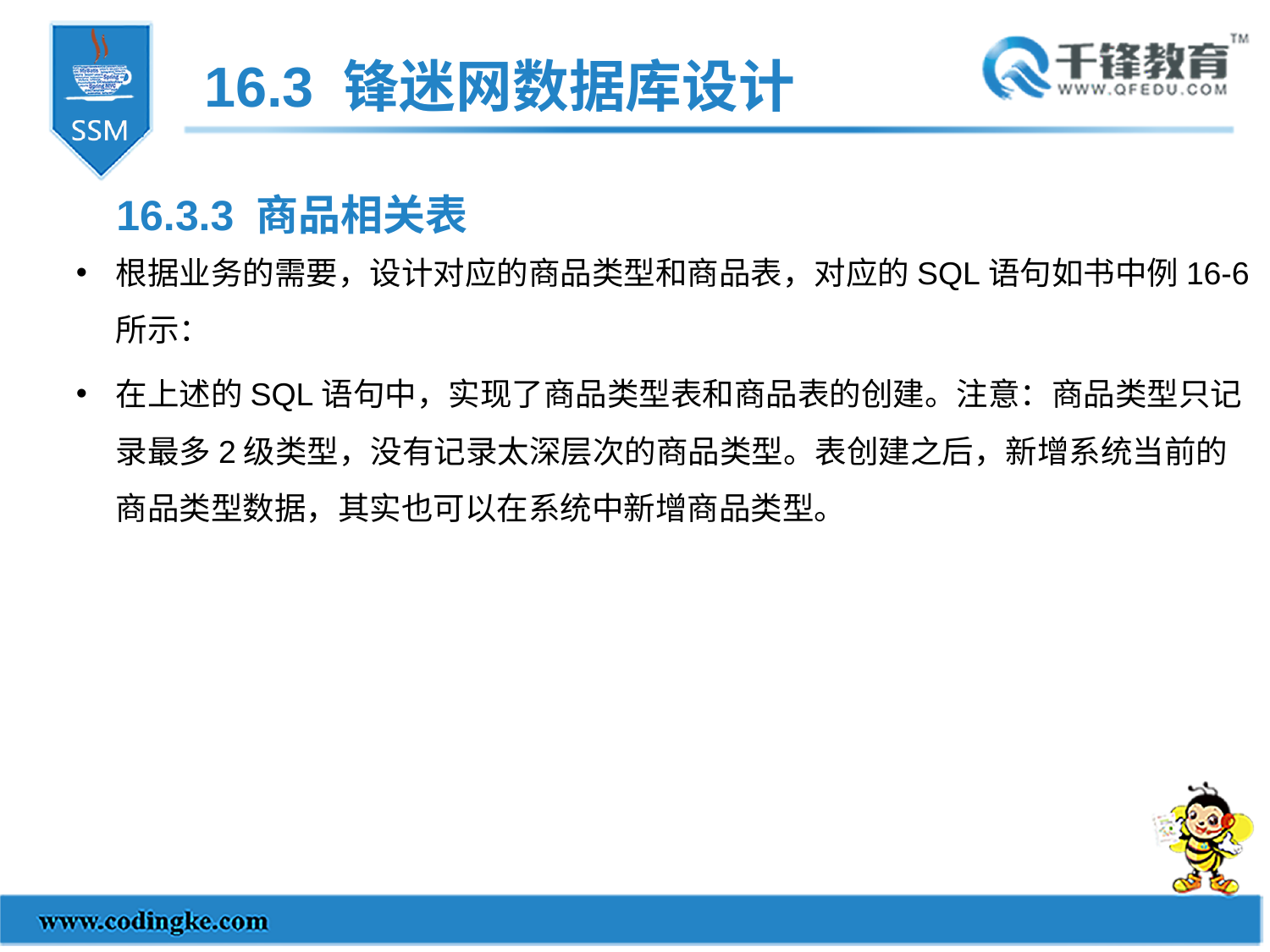

16.3 锋迷网数据库设计
16.3.3 商品相关表
根据业务的需要，设计对应的商品类型和商品表，对应的SQL语句如书中例16-6所示：
在上述的SQL语句中，实现了商品类型表和商品表的创建。注意：商品类型只记录最多2级类型，没有记录太深层次的商品类型。表创建之后，新增系统当前的商品类型数据，其实也可以在系统中新增商品类型。